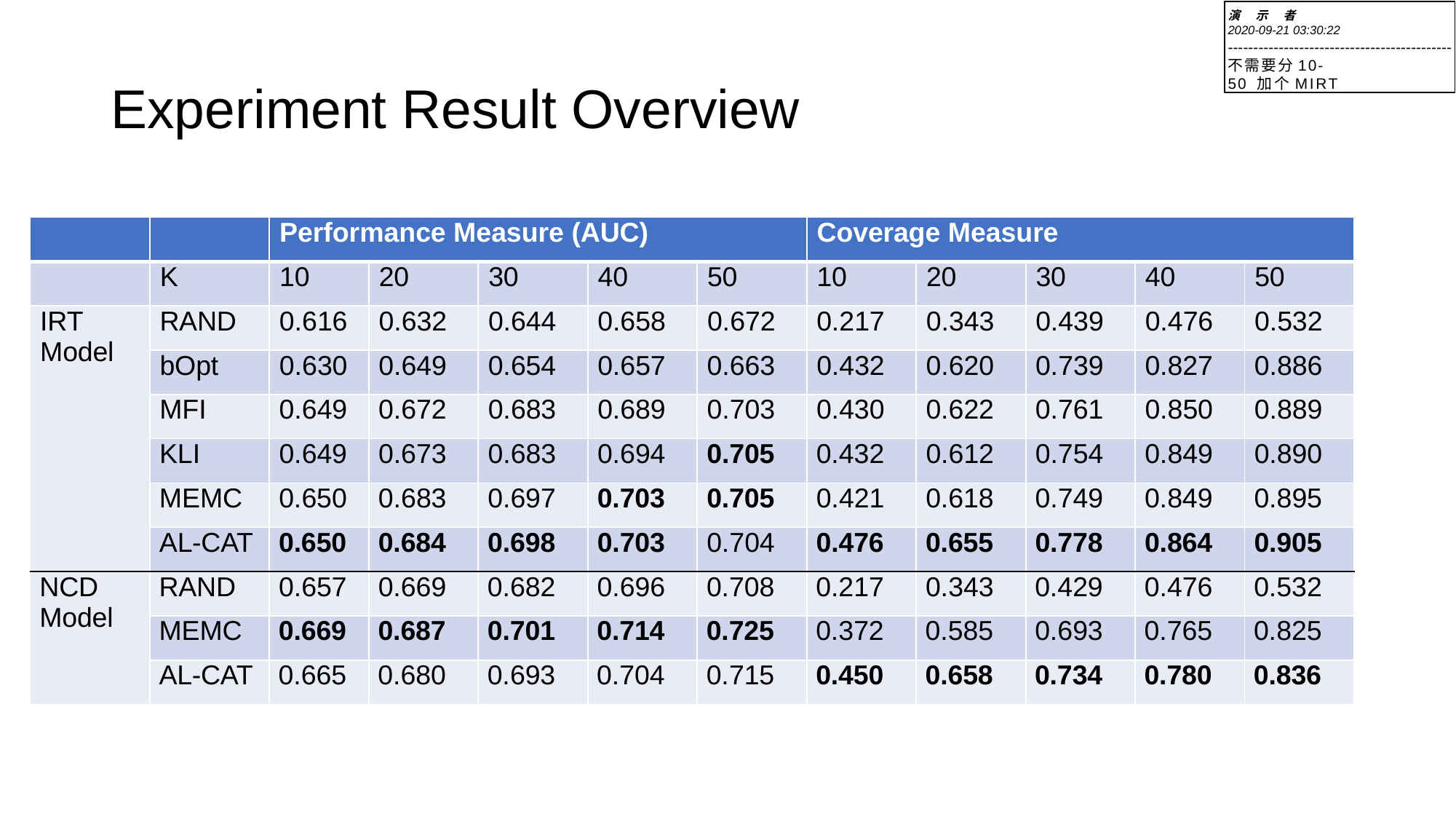

演示者
2020-09-21 03:30:22
--------------------------------------------
不需要分10-50 加个MIRT
# Experiment Result Overview
|  |  | Performance Measure (AUC) |  |  |  |  | Coverage Measure |  |  |  |  |
| --- | --- | --- | --- | --- | --- | --- | --- | --- | --- | --- | --- |
|  | K | 10 | 20 | 30 | 40 | 50 | 10 | 20 | 30 | 40 | 50 |
| IRT Model | RAND | 0.616 | 0.632 | 0.644 | 0.658 | 0.672 | 0.217 | 0.343 | 0.439 | 0.476 | 0.532 |
|  | bOpt | 0.630 | 0.649 | 0.654 | 0.657 | 0.663 | 0.432 | 0.620 | 0.739 | 0.827 | 0.886 |
|  | MFI | 0.649 | 0.672 | 0.683 | 0.689 | 0.703 | 0.430 | 0.622 | 0.761 | 0.850 | 0.889 |
|  | KLI | 0.649 | 0.673 | 0.683 | 0.694 | 0.705 | 0.432 | 0.612 | 0.754 | 0.849 | 0.890 |
|  | MEMC | 0.650 | 0.683 | 0.697 | 0.703 | 0.705 | 0.421 | 0.618 | 0.749 | 0.849 | 0.895 |
|  | AL-CAT | 0.650 | 0.684 | 0.698 | 0.703 | 0.704 | 0.476 | 0.655 | 0.778 | 0.864 | 0.905 |
| NCD Model | RAND | 0.657 | 0.669 | 0.682 | 0.696 | 0.708 | 0.217 | 0.343 | 0.429 | 0.476 | 0.532 |
|  | MEMC | 0.669 | 0.687 | 0.701 | 0.714 | 0.725 | 0.372 | 0.585 | 0.693 | 0.765 | 0.825 |
|  | AL-CAT | 0.665 | 0.680 | 0.693 | 0.704 | 0.715 | 0.450 | 0.658 | 0.734 | 0.780 | 0.836 |